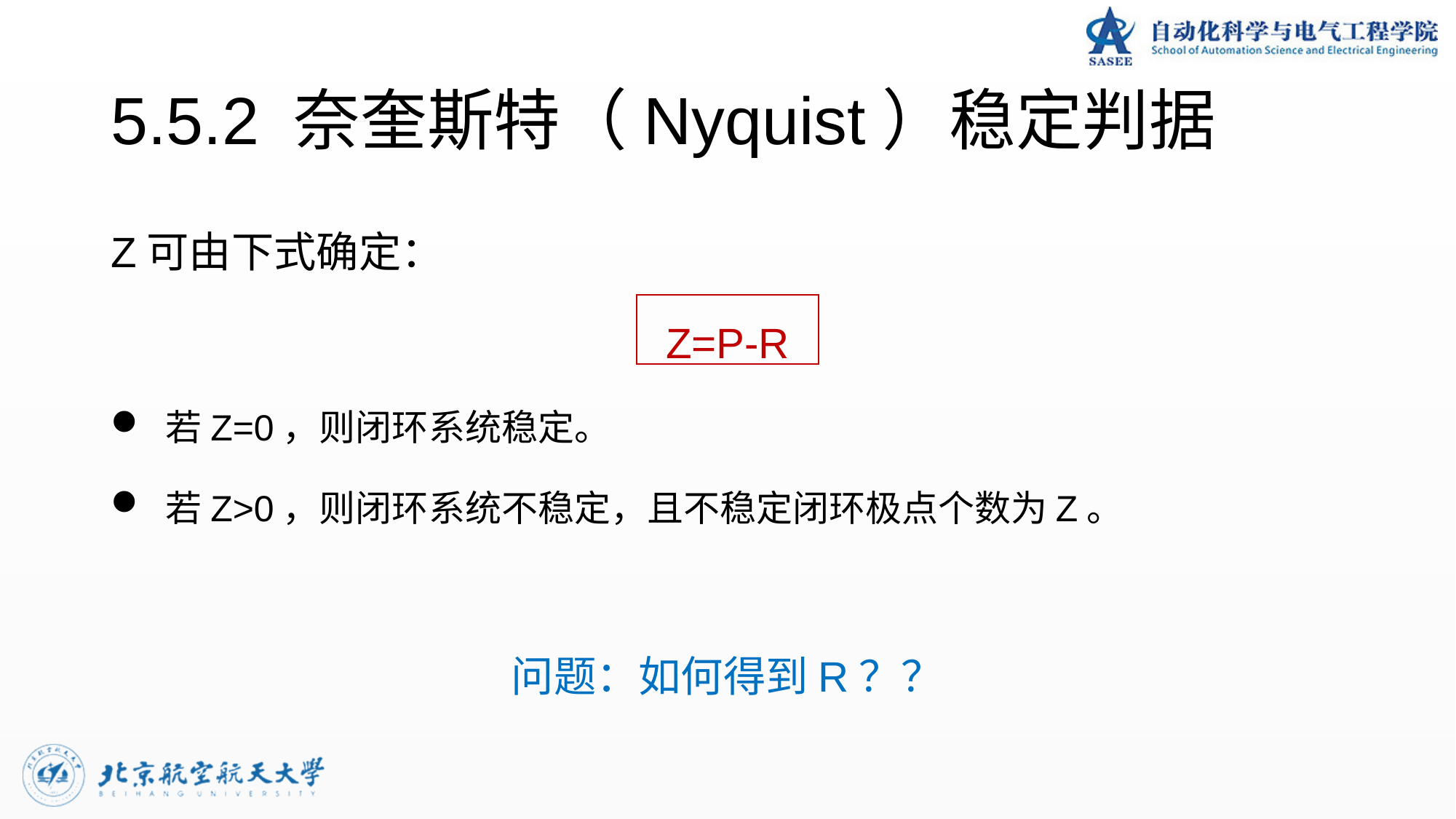

# 5.5.2 奈奎斯特（Nyquist）稳定判据
Z可由下式确定：
Z=P-R
若Z=0，则闭环系统稳定。
若Z>0，则闭环系统不稳定，且不稳定闭环极点个数为Z。

问题：如何得到R？？